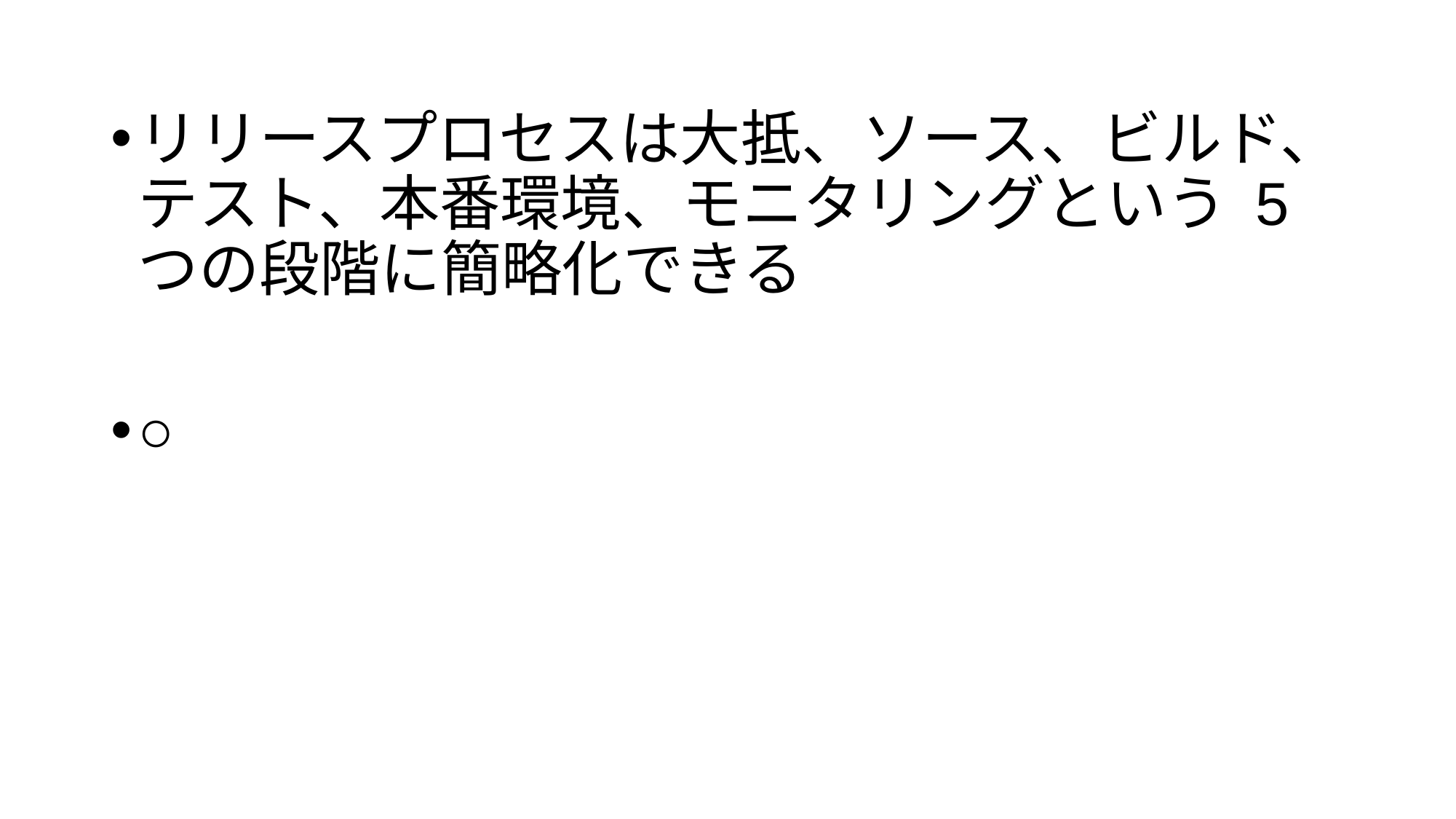

リリースプロセスは大抵、ソース、ビルド、テスト、本番環境、モニタリングという 5 つの段階に簡略化できる

○